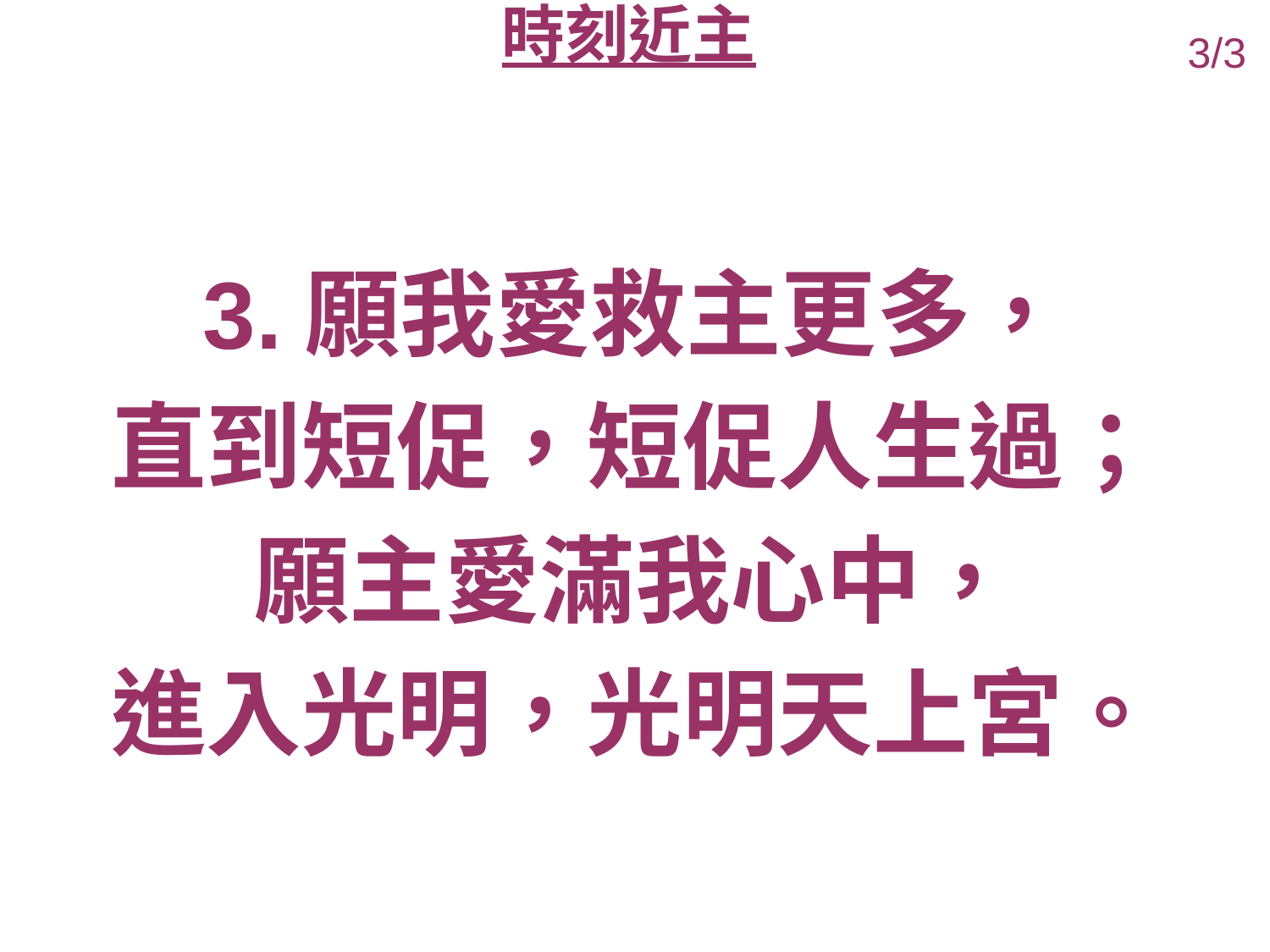

# 時刻近主
3/3
3.願我愛救主更多，
直到短促，短促人生過；
願主愛滿我心中，
進入光明，光明天上宮。